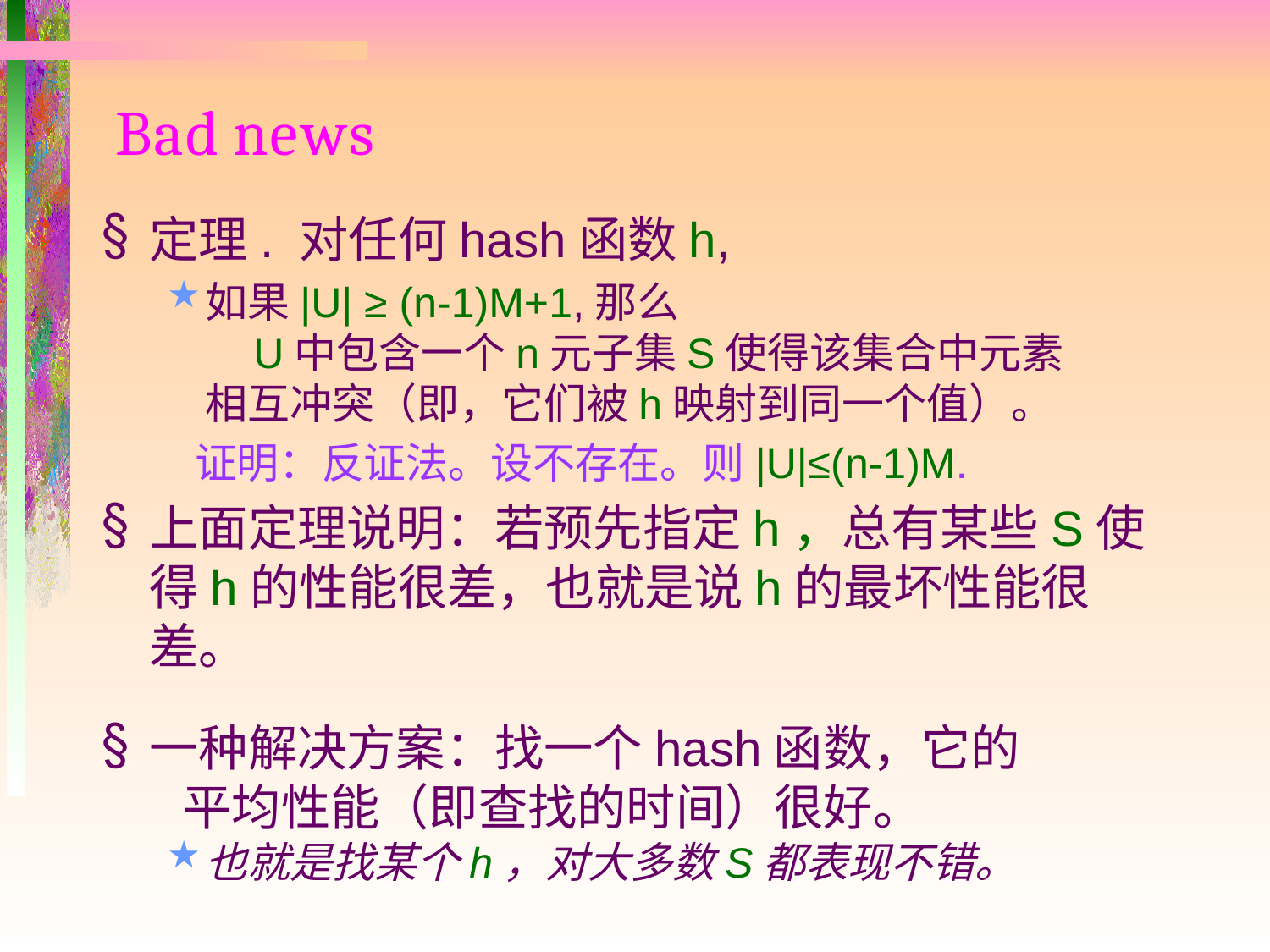

# Bad news
定理. 对任何hash函数h,
如果|U| ≥ (n-1)M+1,那么
    U中包含一个n元子集S使得该集合中元素
相互冲突（即，它们被h映射到同一个值）。
  证明：反证法。设不存在。则|U|≤(n-1)M.
上面定理说明：若预先指定h，总有某些S使得h的性能很差，也就是说h的最坏性能很差。
一种解决方案：找一个hash函数，它的
   平均性能（即查找的时间）很好。
也就是找某个h，对大多数S都表现不错。